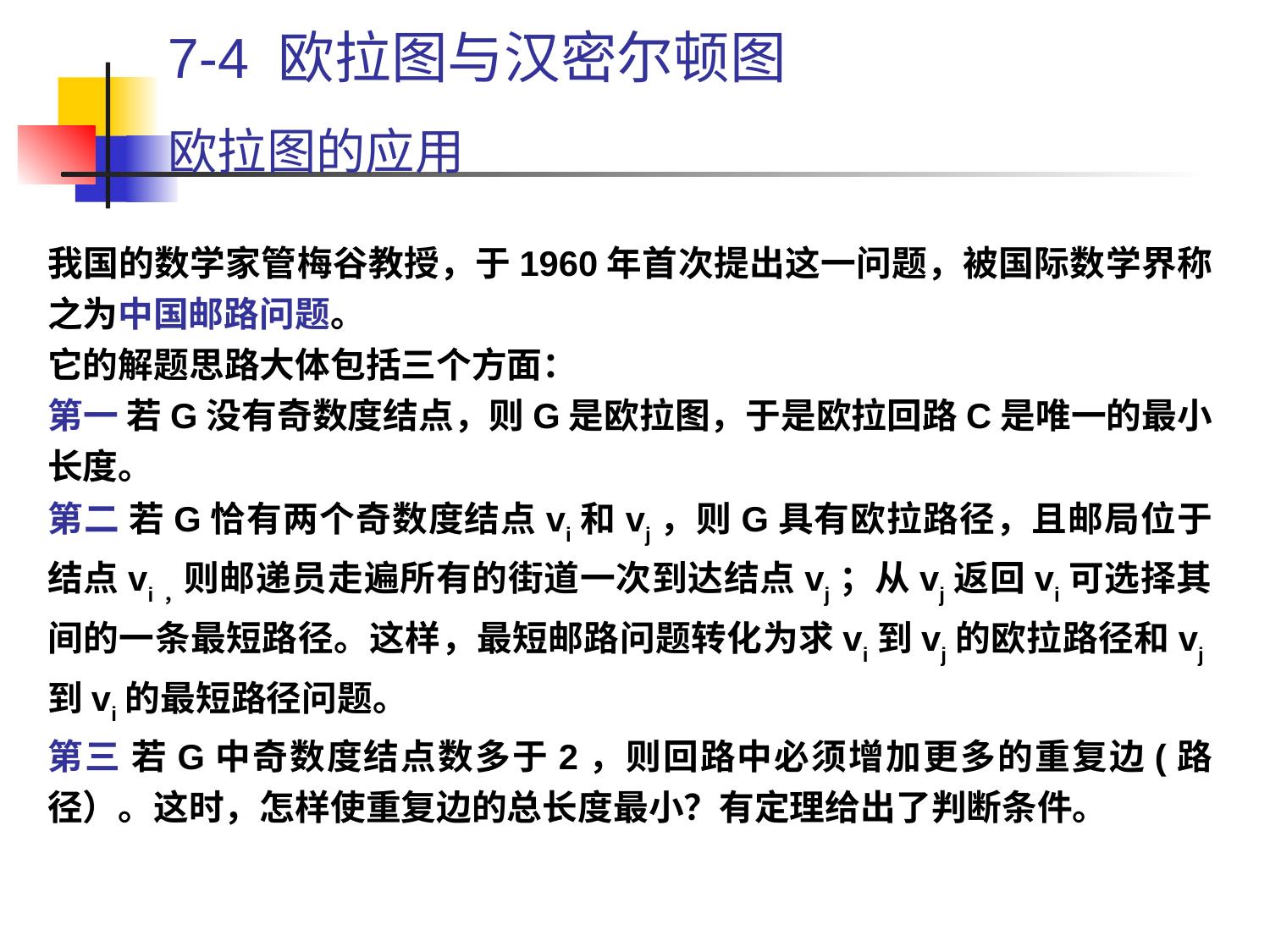

7-4 欧拉图与汉密尔顿图
# 欧拉图的应用
我国的数学家管梅谷教授，于1960年首次提出这一问题，被国际数学界称之为中国邮路问题。
它的解题思路大体包括三个方面：
第一 若G没有奇数度结点，则G是欧拉图，于是欧拉回路C是唯一的最小长度。
第二 若G恰有两个奇数度结点vi和vj，则G具有欧拉路径，且邮局位于结点vi，则邮递员走遍所有的街道一次到达结点vj；从vj返回vi可选择其间的一条最短路径。这样，最短邮路问题转化为求vi到vj的欧拉路径和vj到vi的最短路径问题。
第三 若G中奇数度结点数多于2，则回路中必须增加更多的重复边(路径）。这时，怎样使重复边的总长度最小？有定理给出了判断条件。